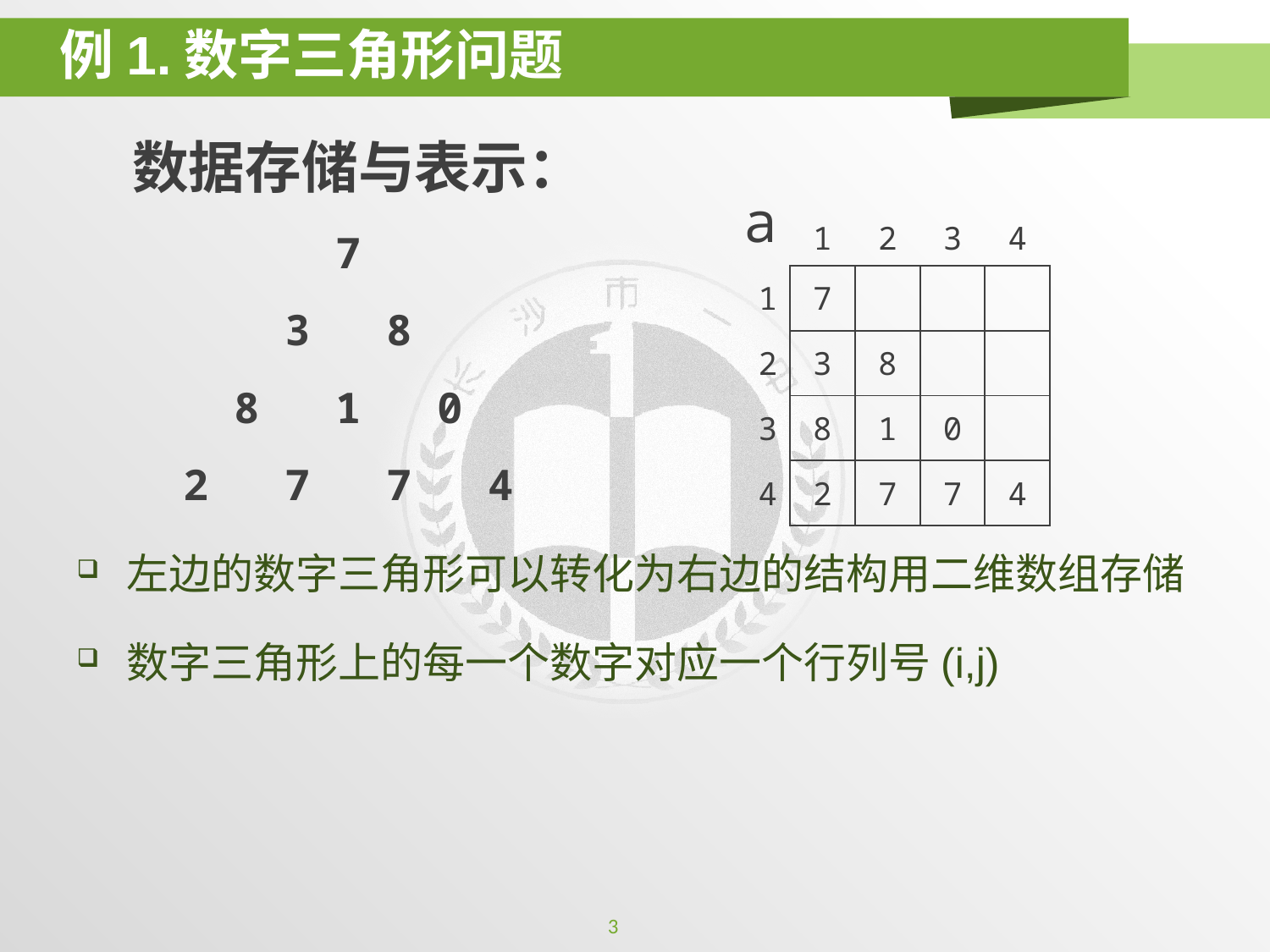

# 例1.数字三角形问题
数据存储与表示：
        7
      3   8
    8   1   0
  2   7   7   4
左边的数字三角形可以转化为右边的结构用二维数组存储
数字三角形上的每一个数字对应一个行列号(i,j)
| a | 1 | 2 | 3 | 4 |
| --- | --- | --- | --- | --- |
| 1 | 7 |  |  |  |
| 2 | 3 | 8 |  |  |
| 3 | 8 | 1 | 0 |  |
| 4 | 2 | 7 | 7 | 4 |
3